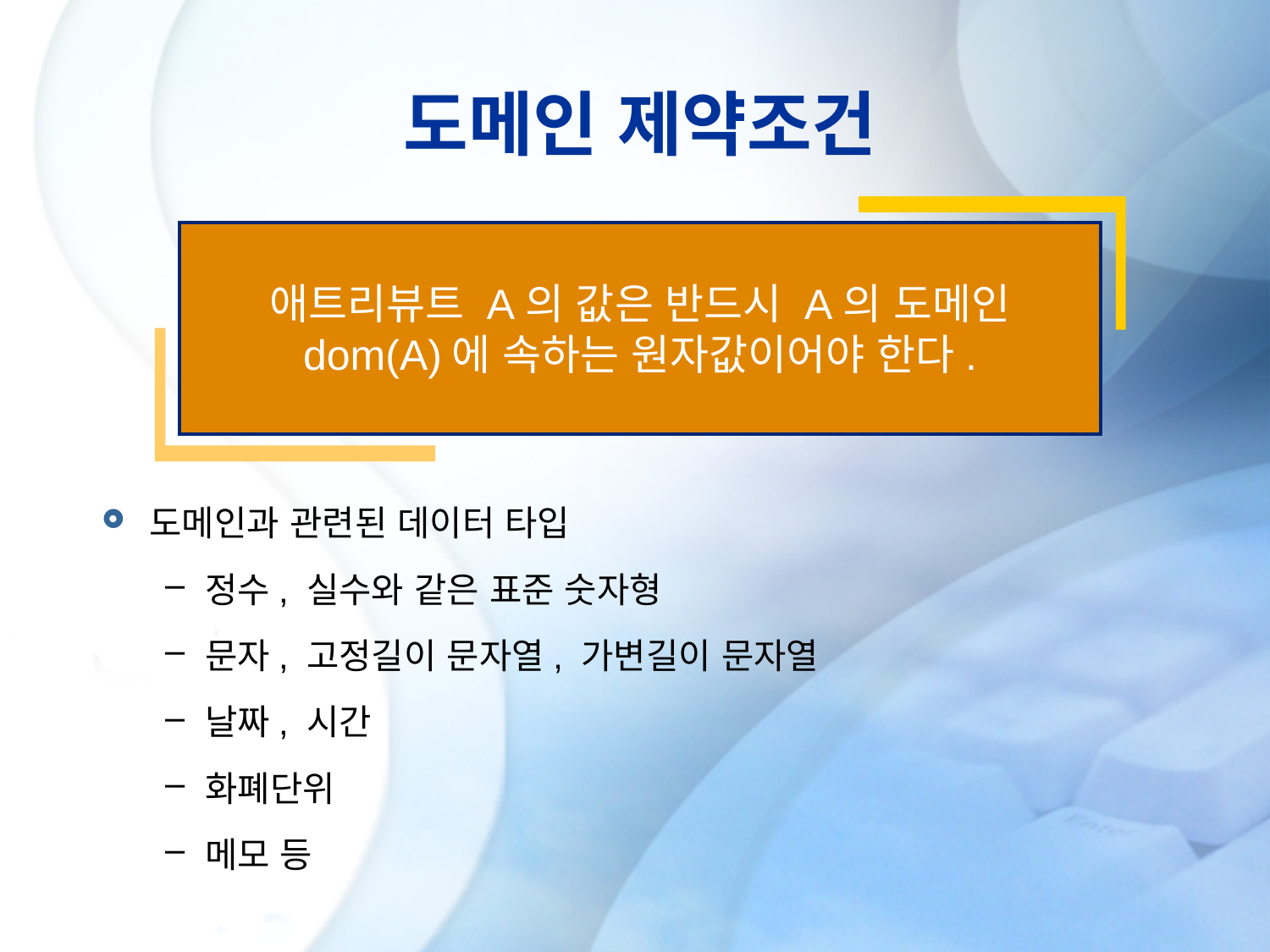

# 도메인 제약조건

애트리뷰트 A의 값은 반드시 A의 도메인 dom(A)에 속하는 원자값이어야 한다.

도메인과 관련된 데이터 타입
정수, 실수와 같은 표준 숫자형
문자, 고정길이 문자열, 가변길이 문자열
날짜, 시간
화폐단위
메모 등